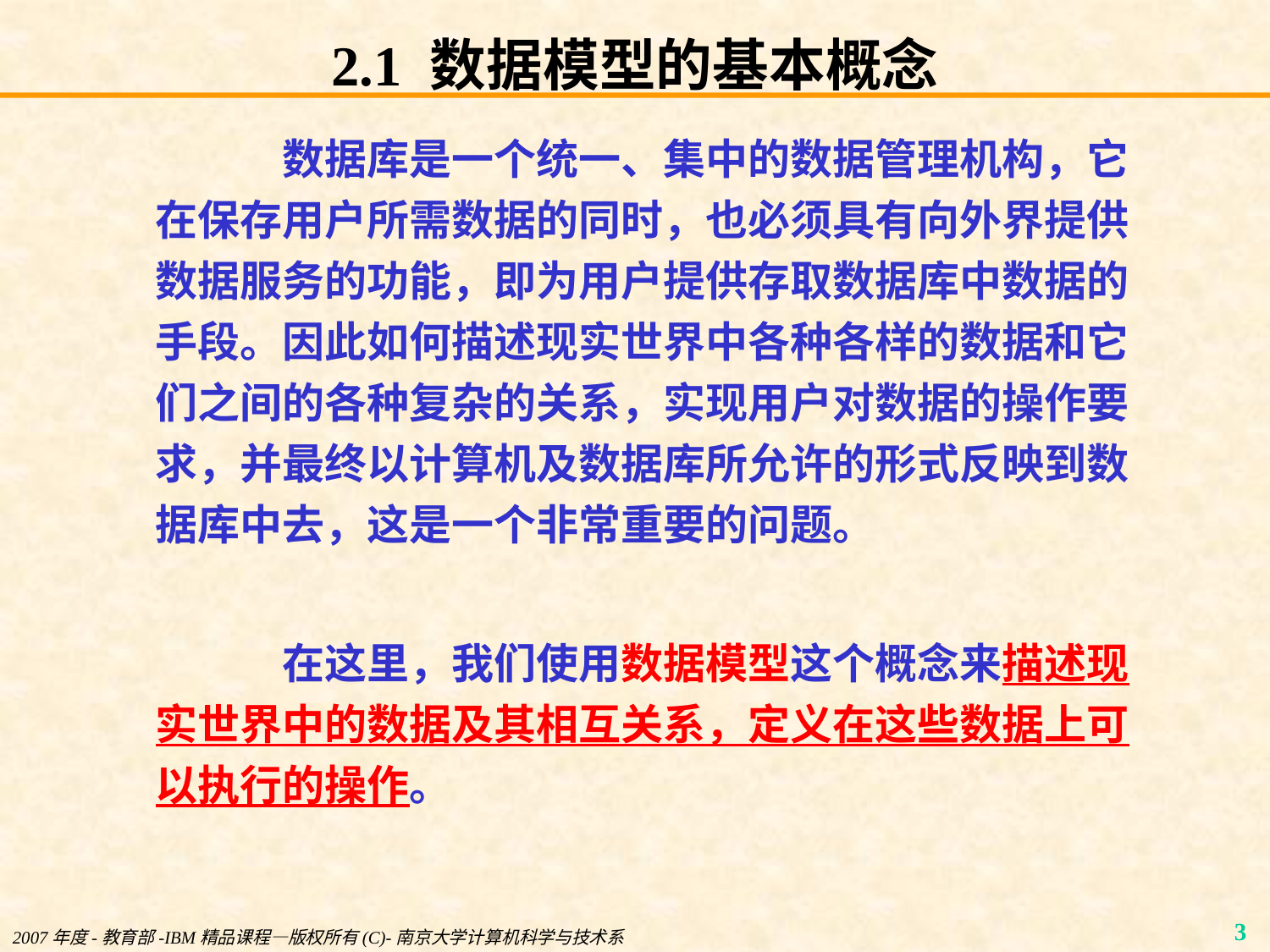

# 2.1 数据模型的基本概念
		数据库是一个统一、集中的数据管理机构，它在保存用户所需数据的同时，也必须具有向外界提供数据服务的功能，即为用户提供存取数据库中数据的手段。因此如何描述现实世界中各种各样的数据和它们之间的各种复杂的关系，实现用户对数据的操作要求，并最终以计算机及数据库所允许的形式反映到数据库中去，这是一个非常重要的问题。

		在这里，我们使用数据模型这个概念来描述现实世界中的数据及其相互关系，定义在这些数据上可以执行的操作。
3
2007年度-教育部-IBM精品课程—版权所有(C)-南京大学计算机科学与技术系